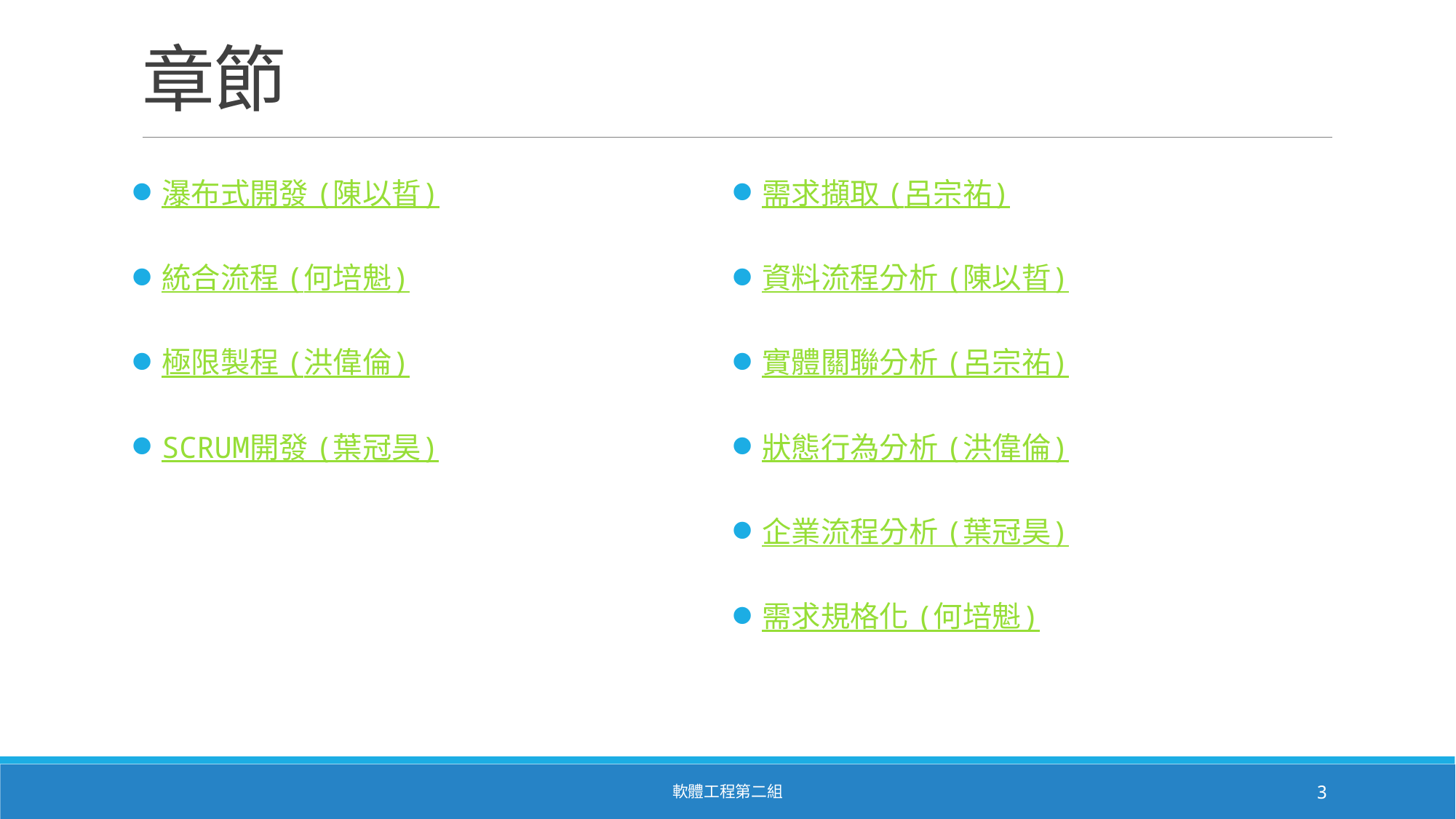

# 章節
瀑布式開發 (陳以晢)
統合流程 (何培魁)
極限製程 (洪偉倫)
SCRUM開發 (葉冠昊)

需求擷取 (呂宗祐)
資料流程分析 (陳以晢)
實體關聯分析 (呂宗祐)
狀態行為分析 (洪偉倫)
企業流程分析 (葉冠昊)
需求規格化 (何培魁)
軟體工程第二組
3